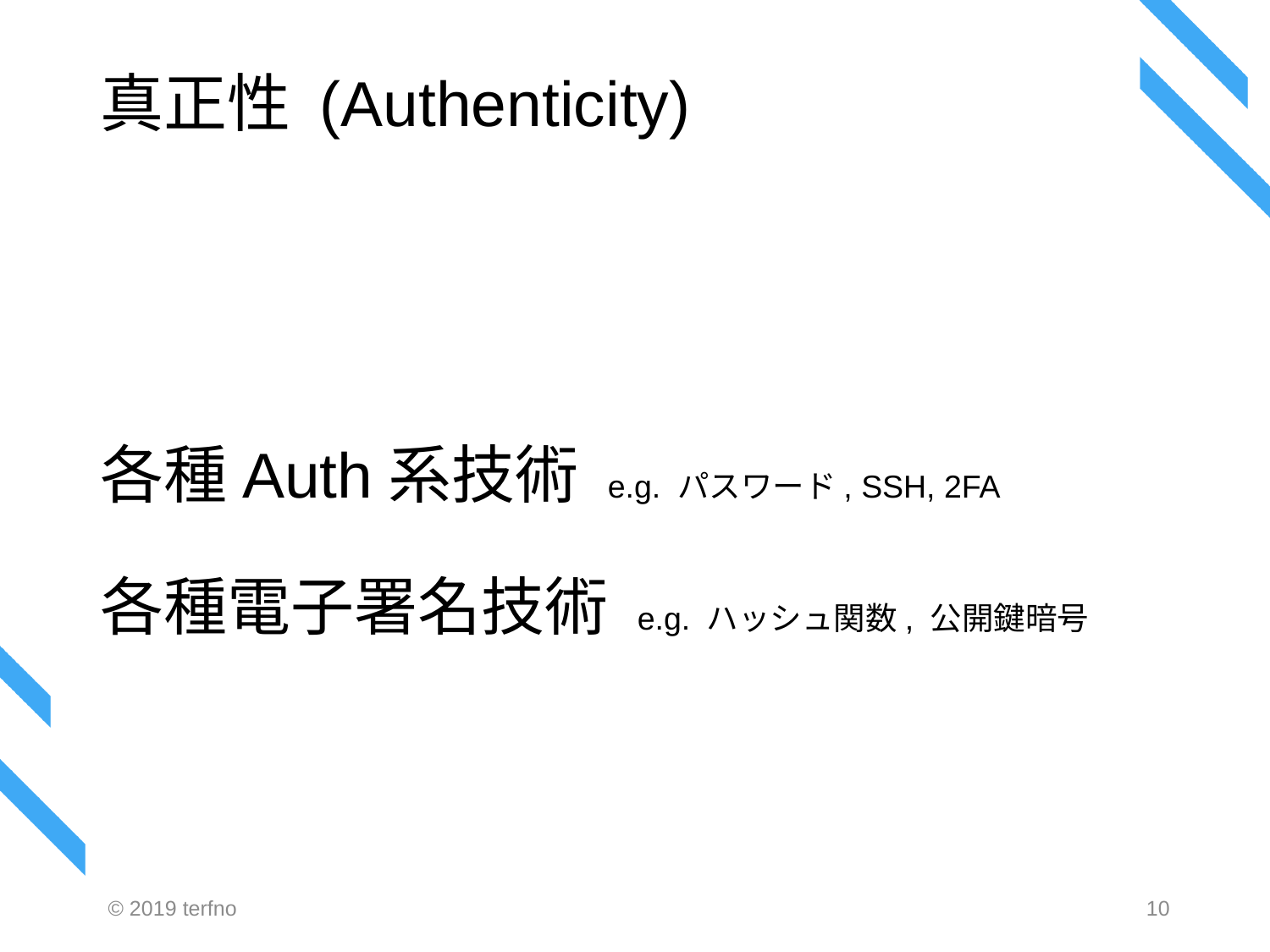

# 真正性 (Authenticity)
各種Auth系技術 e.g. パスワード, SSH, 2FA
各種電子署名技術 e.g. ハッシュ関数, 公開鍵暗号
© 2019 terfno
10